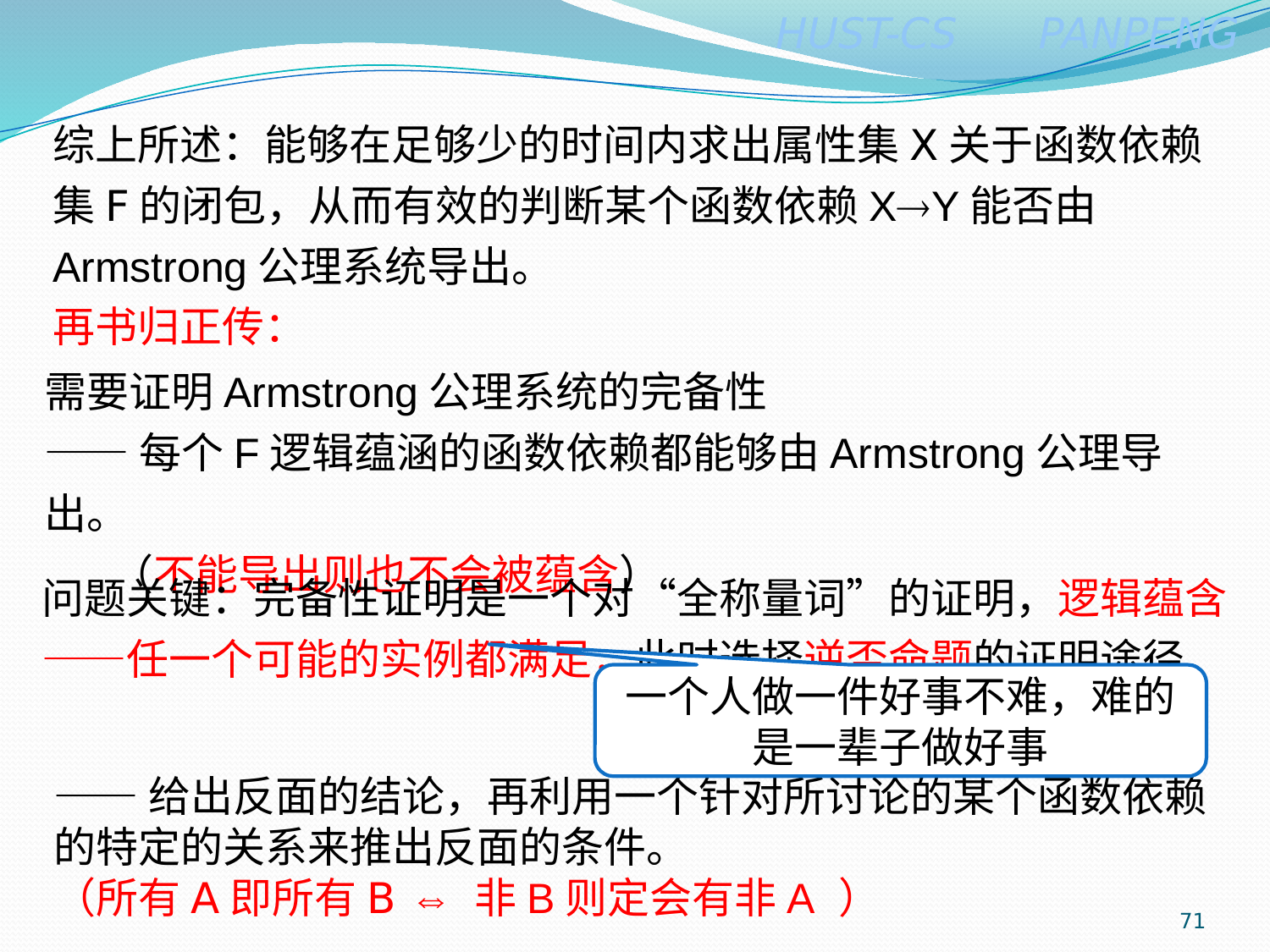

综上所述：能够在足够少的时间内求出属性集X关于函数依赖集F的闭包，从而有效的判断某个函数依赖X→Y能否由Armstrong公理系统导出。
再书归正传：
需要证明Armstrong公理系统的完备性
——每个F逻辑蕴涵的函数依赖都能够由Armstrong公理导出。
      （不能导出则也不会被蕴含）
问题关键：完备性证明是一个对“全称量词”的证明，逻辑蕴含——任一个可能的实例都满足，此时选择逆否命题的证明途径。
一个人做一件好事不难，难的是一辈子做好事
——给出反面的结论，再利用一个针对所讨论的某个函数依赖的特定的关系来推出反面的条件。
（所有A即所有B ⇔ 非B则定会有非A ）
71